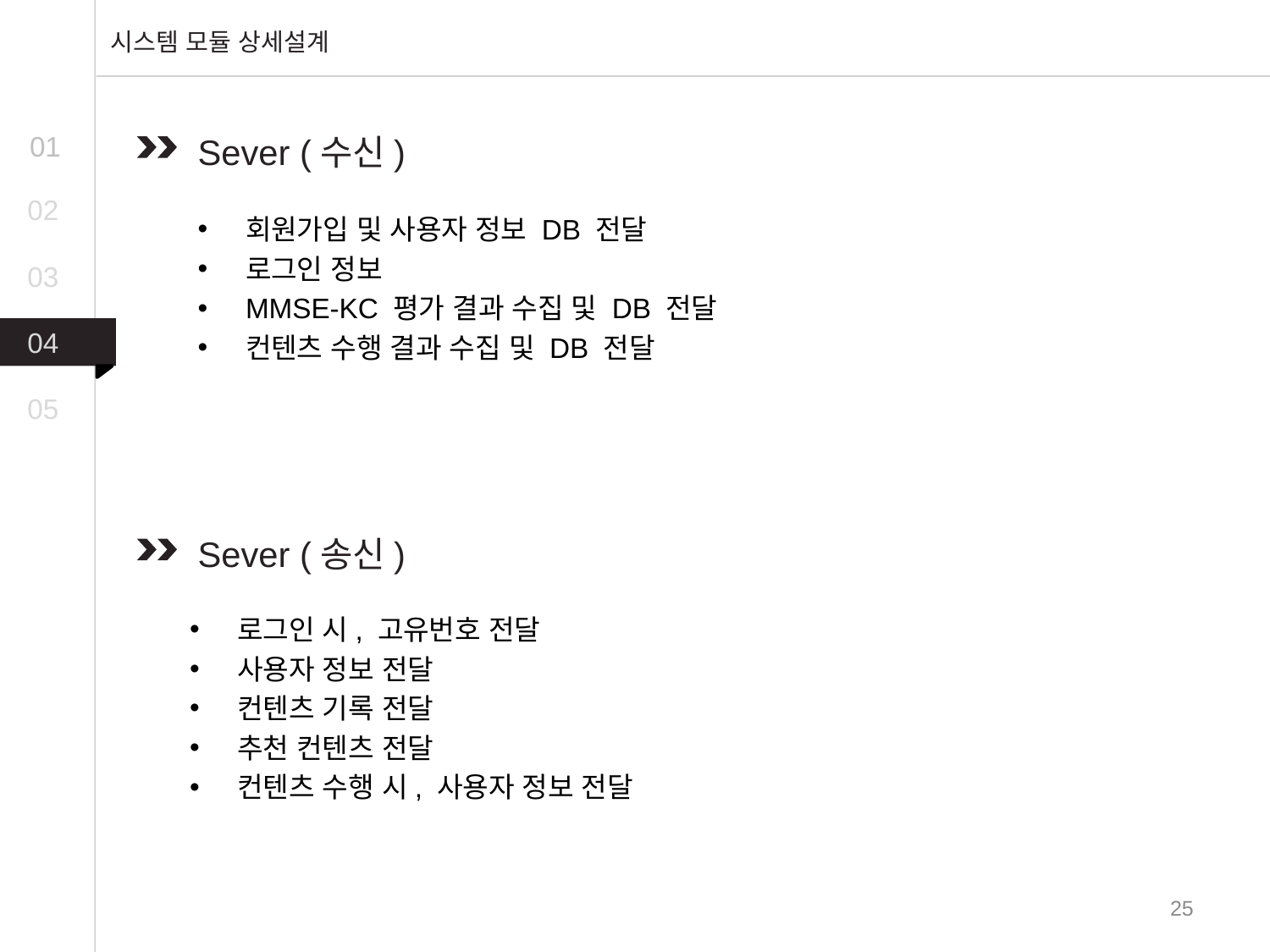

시스템 모듈 상세설계
01
Sever (수신)

02
회원가입 및 사용자 정보 DB 전달
로그인 정보
MMSE-KC 평가 결과 수집 및 DB 전달
컨텐츠 수행 결과 수집 및 DB 전달

03

04

05
Sever (송신)

로그인 시, 고유번호 전달
사용자 정보 전달
컨텐츠 기록 전달
추천 컨텐츠 전달
컨텐츠 수행 시, 사용자 정보 전달

25